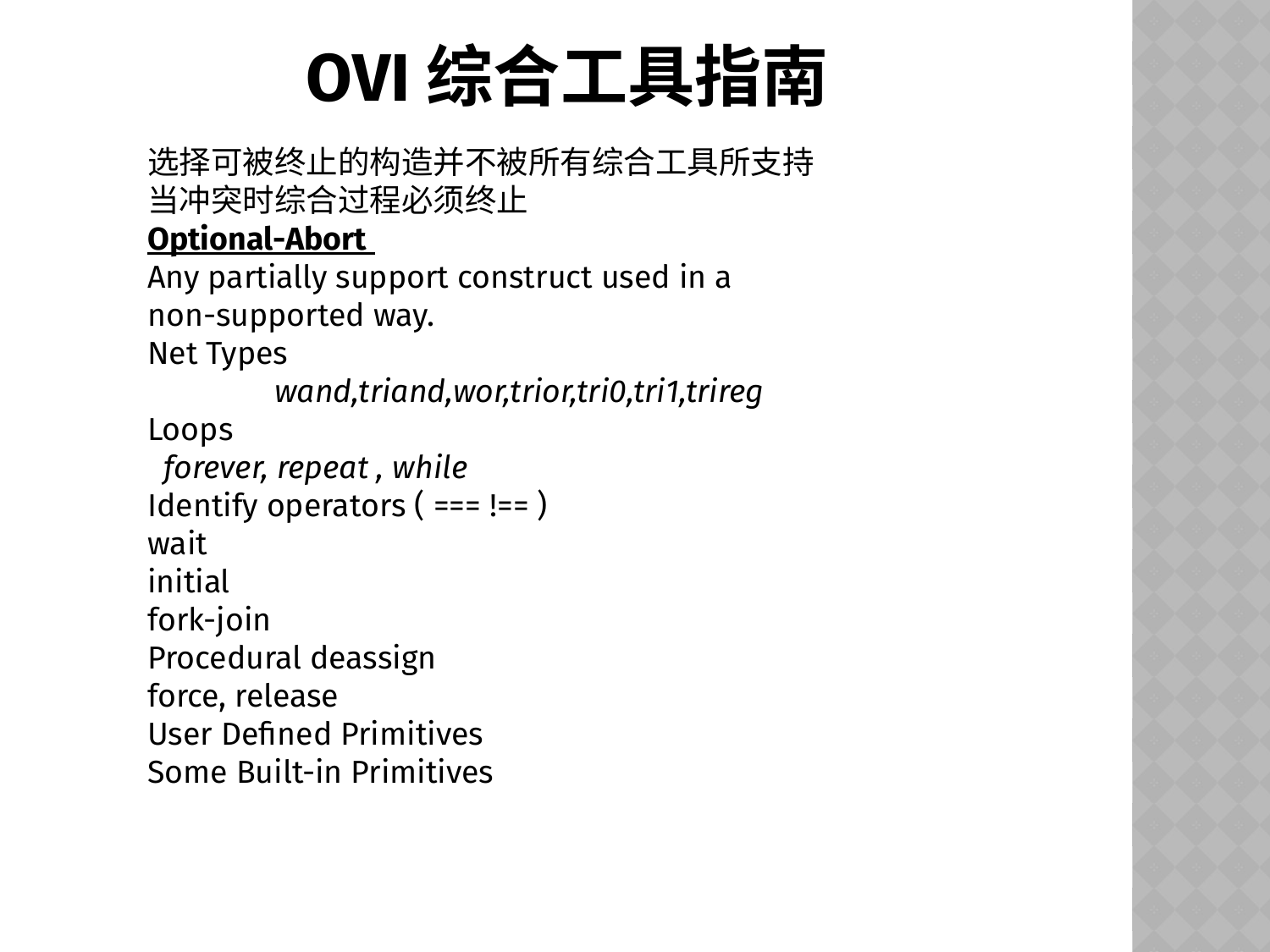

# Ovi综合工具指南
选择可被终止的构造并不被所有综合工具所支持
当冲突时综合过程必须终止
Optional-Abort
Any partially support construct used in a
non-supported way.
Net Types
	wand,triand,wor,trior,tri0,tri1,trireg
Loops
  forever, repeat , while
Identify operators ( === !== )
wait
initial
fork-join
Procedural deassign
force, release
User Defined Primitives
Some Built-in Primitives